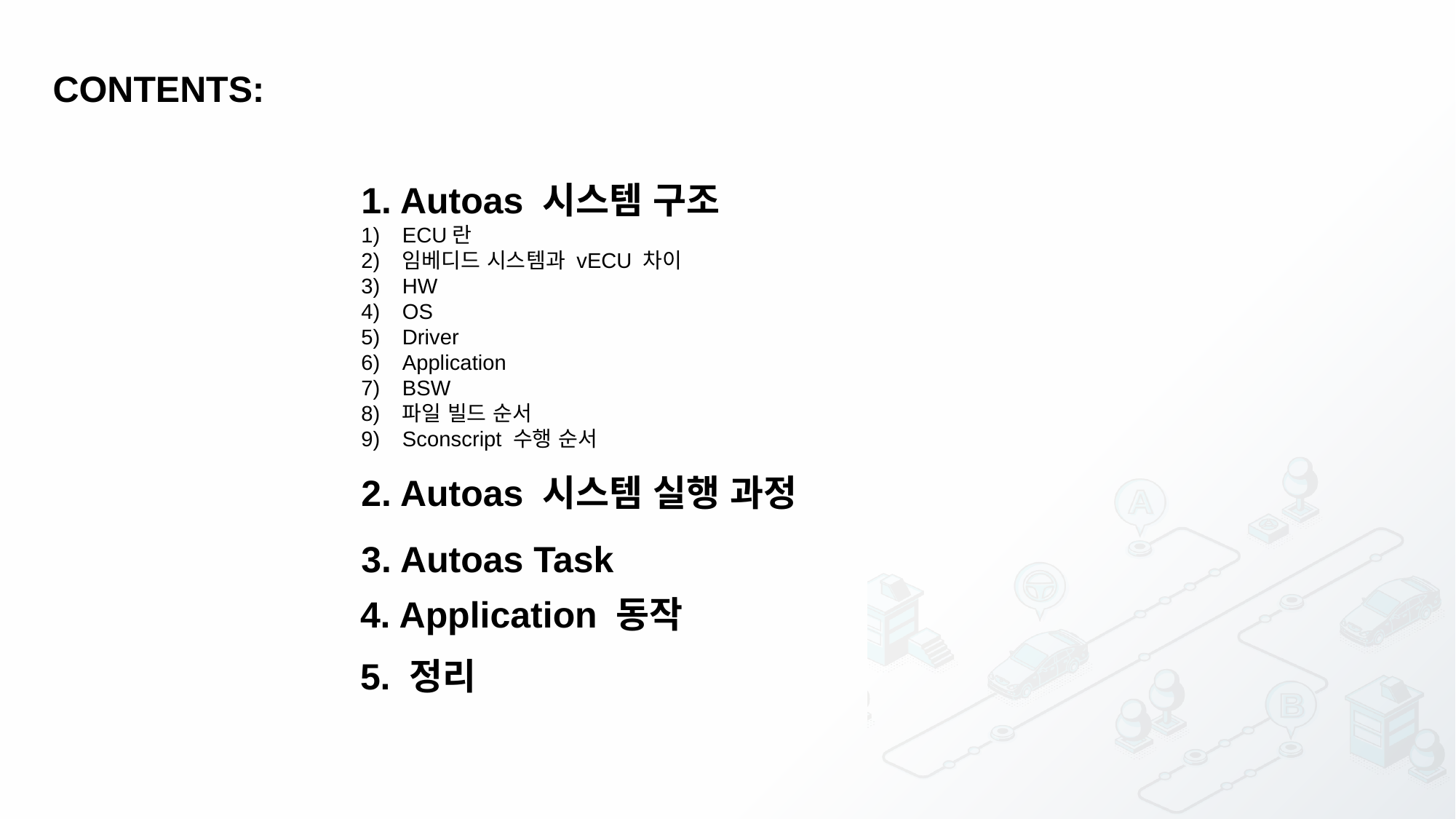

1. Autoas 시스템 구조
ECU란
임베디드 시스템과 vECU 차이
HW
OS
Driver
Application
BSW
파일 빌드 순서
Sconscript 수행 순서

2. Autoas 시스템 실행 과정
3. Autoas Task
4. Application 동작
5. 정리